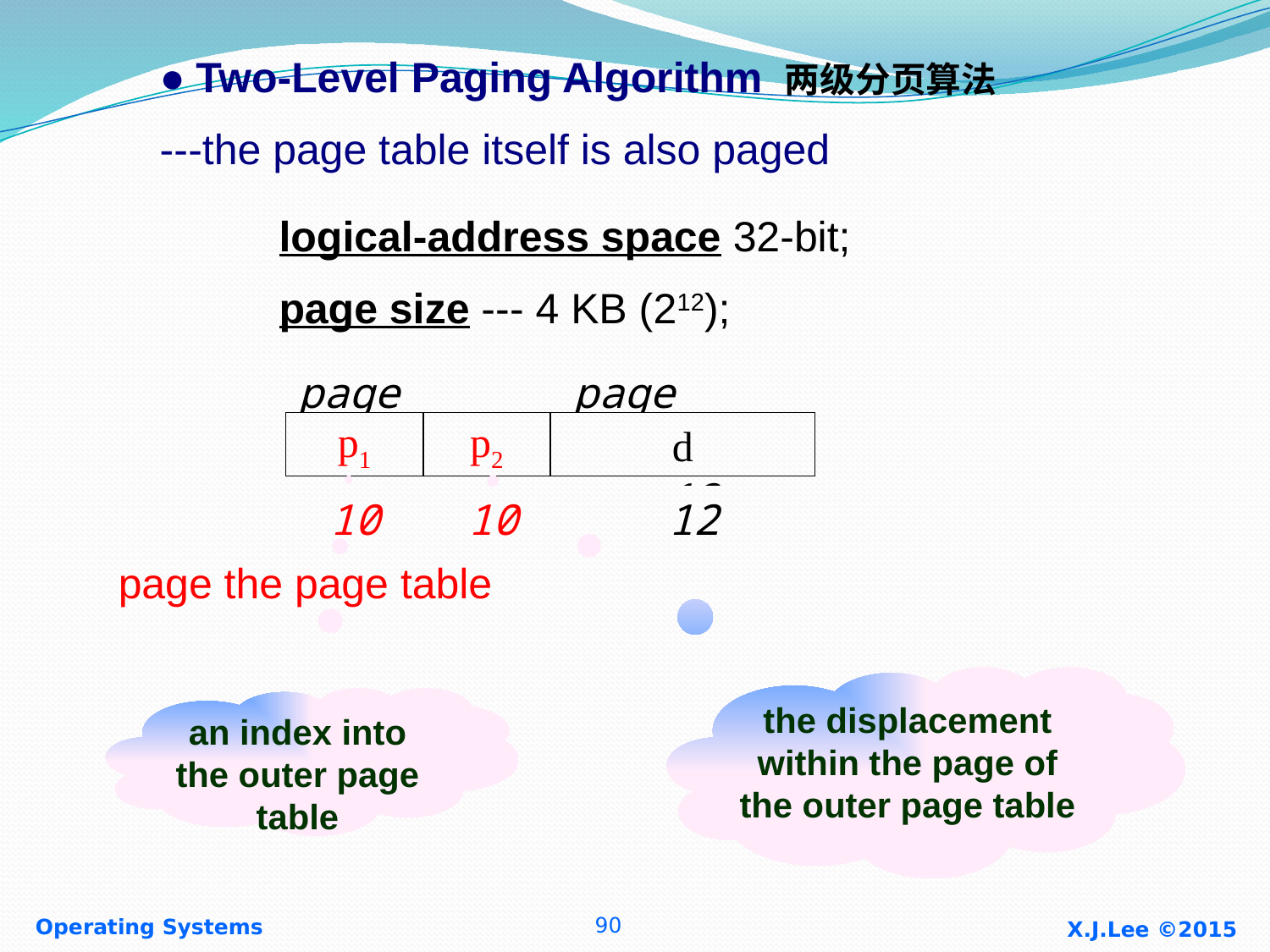

● Two-Level Paging Algorithm 两级分页算法
---the page table itself is also paged
logical-address space 32-bit;
page size --- 4 KB (212);
page number
page offset
p
d
12
20
p1
p2
d
10
10
12
page the page table
the displacement within the page of the outer page table
an index into the outer page table
Operating Systems
X.J.Lee ©2015
90